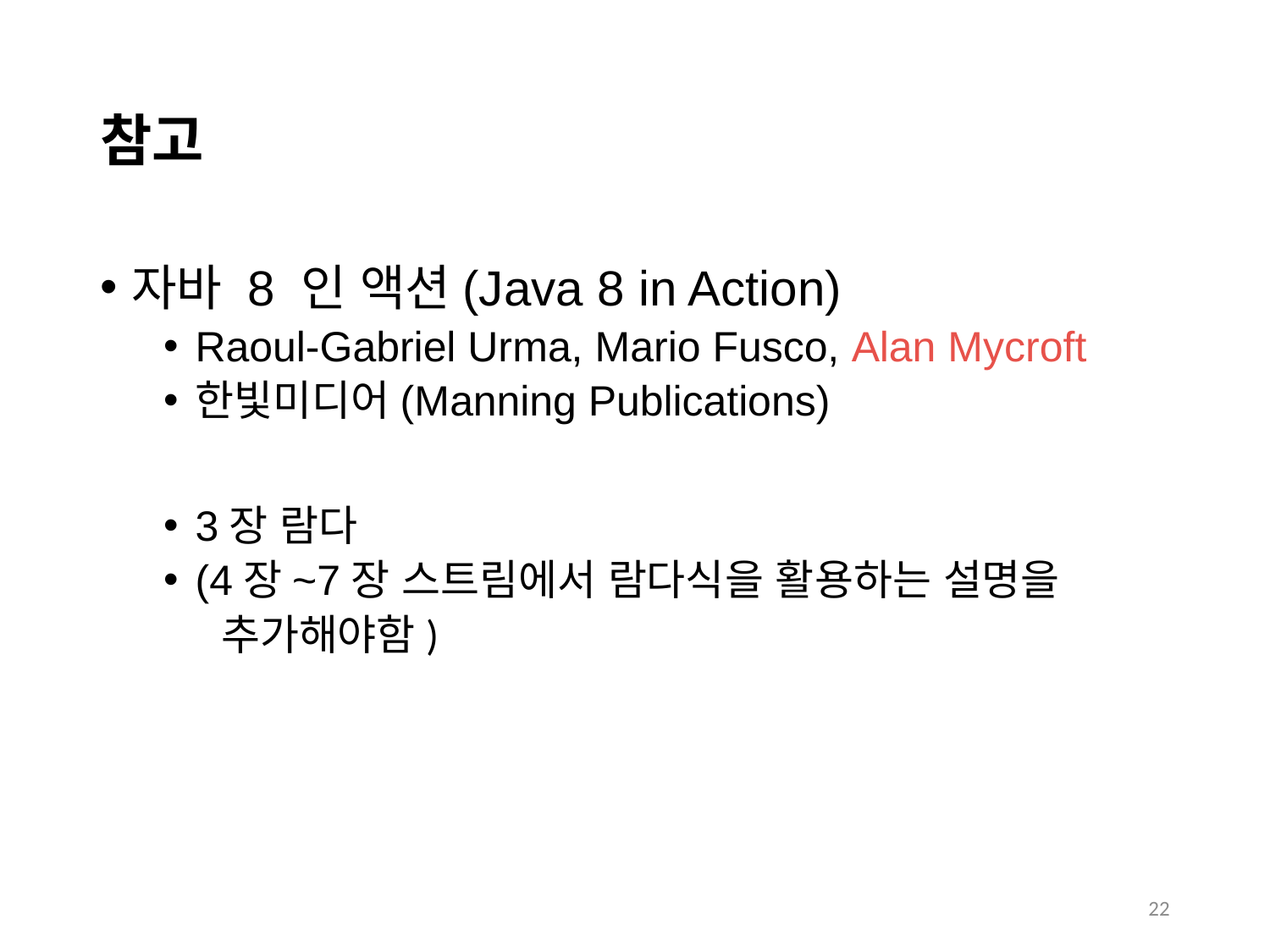

# 참고
자바 8 인 액션(Java 8 in Action)
Raoul-Gabriel Urma, Mario Fusco, Alan Mycroft
한빛미디어(Manning Publications)

3장 람다
(4장~7장 스트림에서 람다식을 활용하는 설명을
    추가해야함)
22